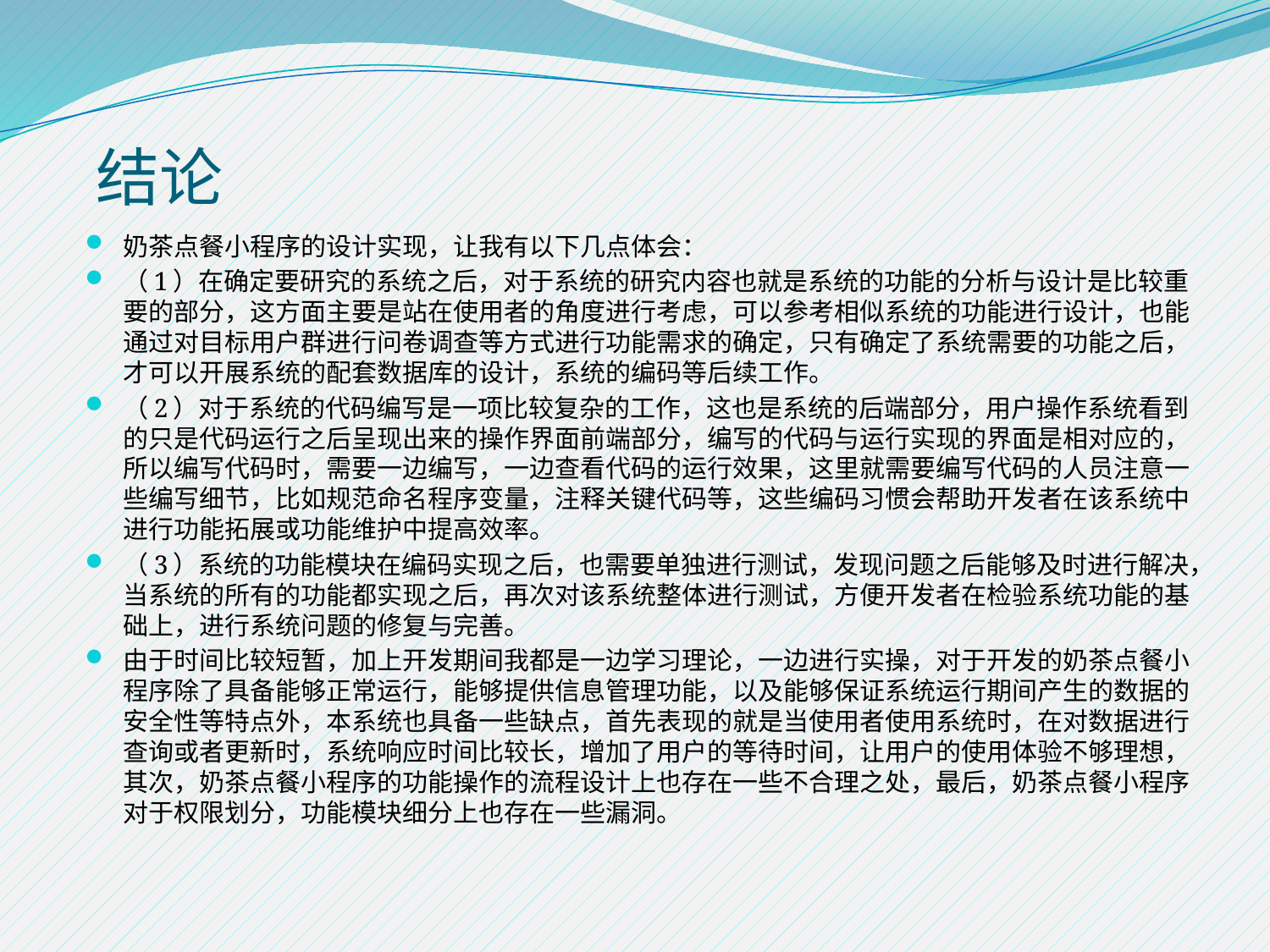

# 结论
奶茶点餐小程序的设计实现，让我有以下几点体会：
（1）在确定要研究的系统之后，对于系统的研究内容也就是系统的功能的分析与设计是比较重要的部分，这方面主要是站在使用者的角度进行考虑，可以参考相似系统的功能进行设计，也能通过对目标用户群进行问卷调查等方式进行功能需求的确定，只有确定了系统需要的功能之后，才可以开展系统的配套数据库的设计，系统的编码等后续工作。
（2）对于系统的代码编写是一项比较复杂的工作，这也是系统的后端部分，用户操作系统看到的只是代码运行之后呈现出来的操作界面前端部分，编写的代码与运行实现的界面是相对应的，所以编写代码时，需要一边编写，一边查看代码的运行效果，这里就需要编写代码的人员注意一些编写细节，比如规范命名程序变量，注释关键代码等，这些编码习惯会帮助开发者在该系统中进行功能拓展或功能维护中提高效率。
（3）系统的功能模块在编码实现之后，也需要单独进行测试，发现问题之后能够及时进行解决，当系统的所有的功能都实现之后，再次对该系统整体进行测试，方便开发者在检验系统功能的基础上，进行系统问题的修复与完善。
由于时间比较短暂，加上开发期间我都是一边学习理论，一边进行实操，对于开发的奶茶点餐小程序除了具备能够正常运行，能够提供信息管理功能，以及能够保证系统运行期间产生的数据的安全性等特点外，本系统也具备一些缺点，首先表现的就是当使用者使用系统时，在对数据进行查询或者更新时，系统响应时间比较长，增加了用户的等待时间，让用户的使用体验不够理想，其次，奶茶点餐小程序的功能操作的流程设计上也存在一些不合理之处，最后，奶茶点餐小程序对于权限划分，功能模块细分上也存在一些漏洞。